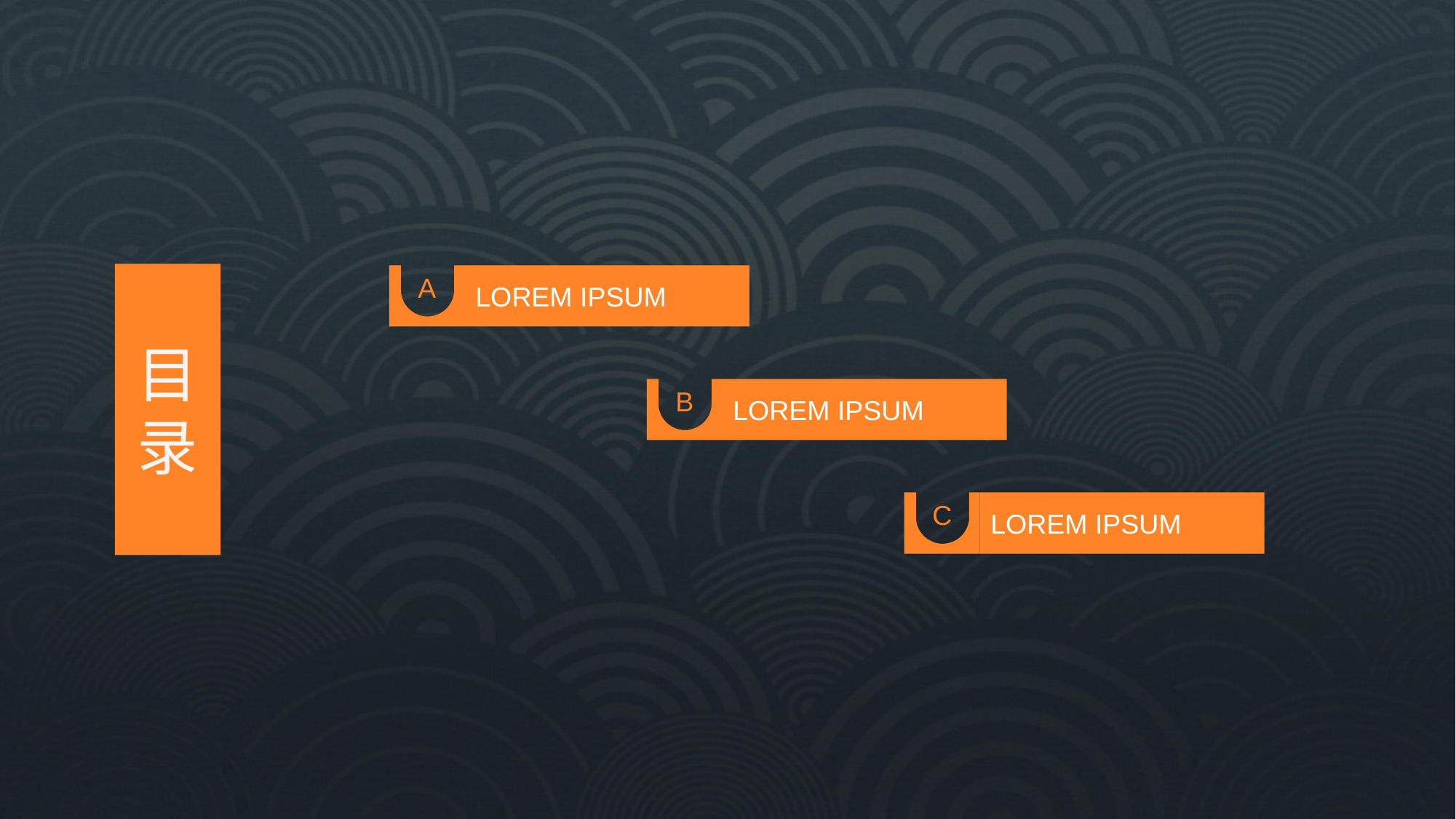

目录
A
LOREM IPSUM
B
LOREM IPSUM
C
LOREM IPSUM